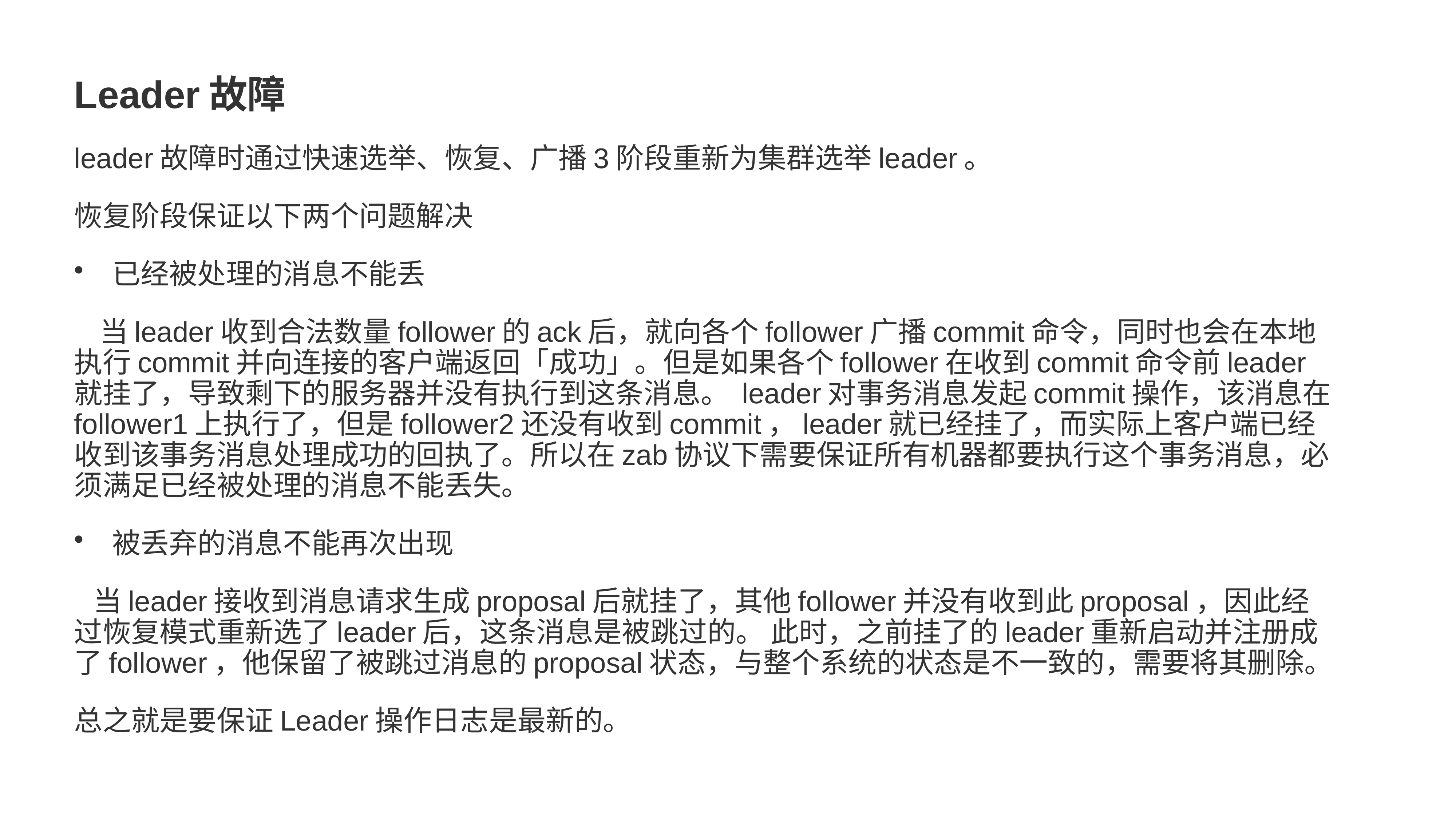

Leader故障
leader故障时通过快速选举、恢复、广播3阶段重新为集群选举leader。
恢复阶段保证以下两个问题解决
已经被处理的消息不能丢
   当leader收到合法数量follower的ack后，就向各个follower广播commit命令，同时也会在本地执行commit并向连接的客户端返回「成功」。但是如果各个follower在收到commit命令前leader就挂了，导致剩下的服务器并没有执行到这条消息。 leader对事务消息发起commit操作，该消息在follower1上执行了，但是follower2还没有收到commit，leader就已经挂了，而实际上客户端已经收到该事务消息处理成功的回执了。所以在zab协议下需要保证所有机器都要执行这个事务消息，必须满足已经被处理的消息不能丢失。
被丢弃的消息不能再次出现
  当leader接收到消息请求生成proposal后就挂了，其他follower并没有收到此proposal，因此经过恢复模式重新选了leader后，这条消息是被跳过的。 此时，之前挂了的leader重新启动并注册成了follower，他保留了被跳过消息的proposal状态，与整个系统的状态是不一致的，需要将其删除。
总之就是要保证Leader操作日志是最新的。